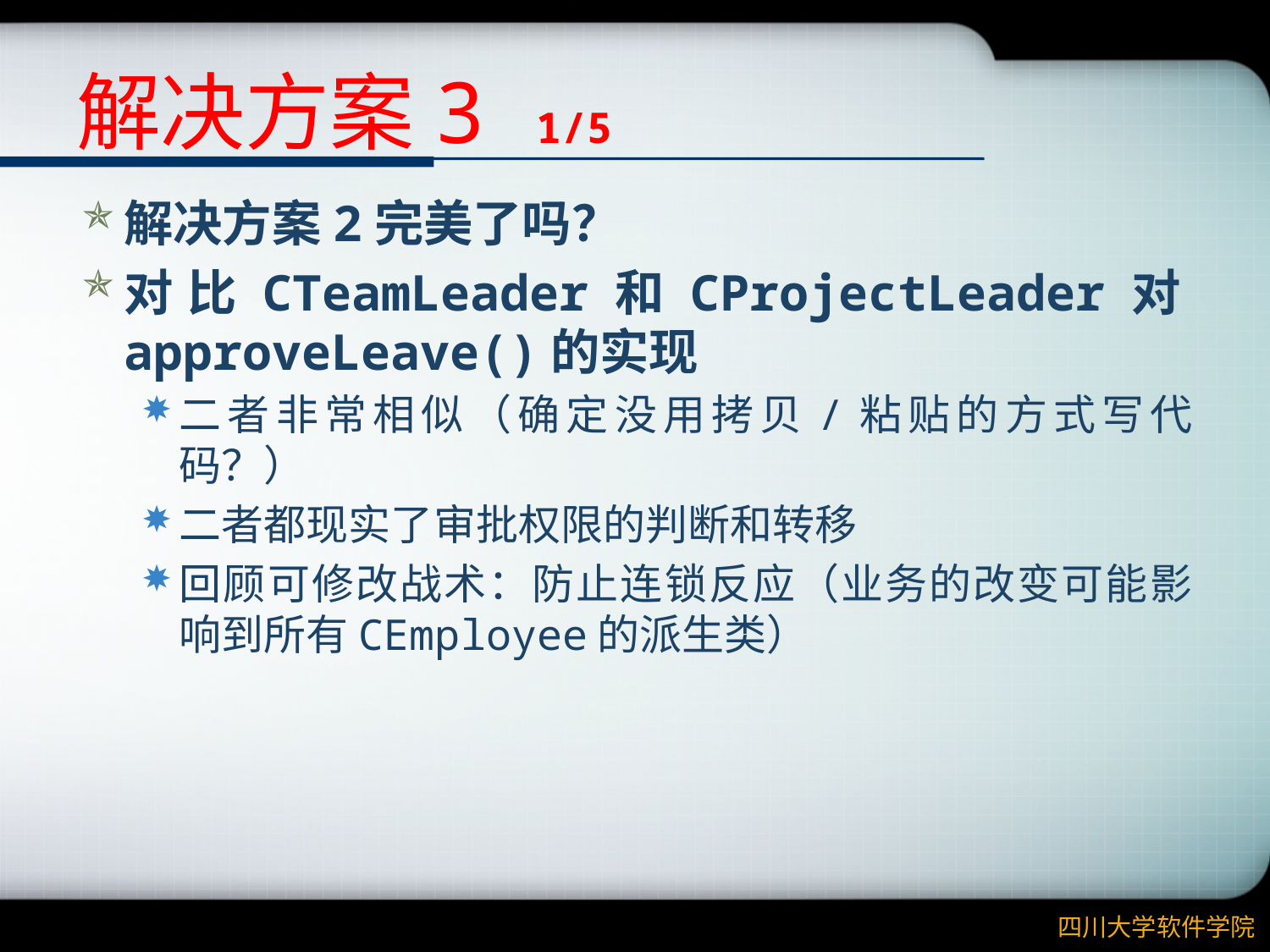

# 解决方案3 1/5
解决方案2完美了吗？
对比CTeamLeader和CProjectLeader对approveLeave()的实现
二者非常相似（确定没用拷贝/粘贴的方式写代码？）
二者都现实了审批权限的判断和转移
回顾可修改战术：防止连锁反应（业务的改变可能影响到所有CEmployee的派生类）